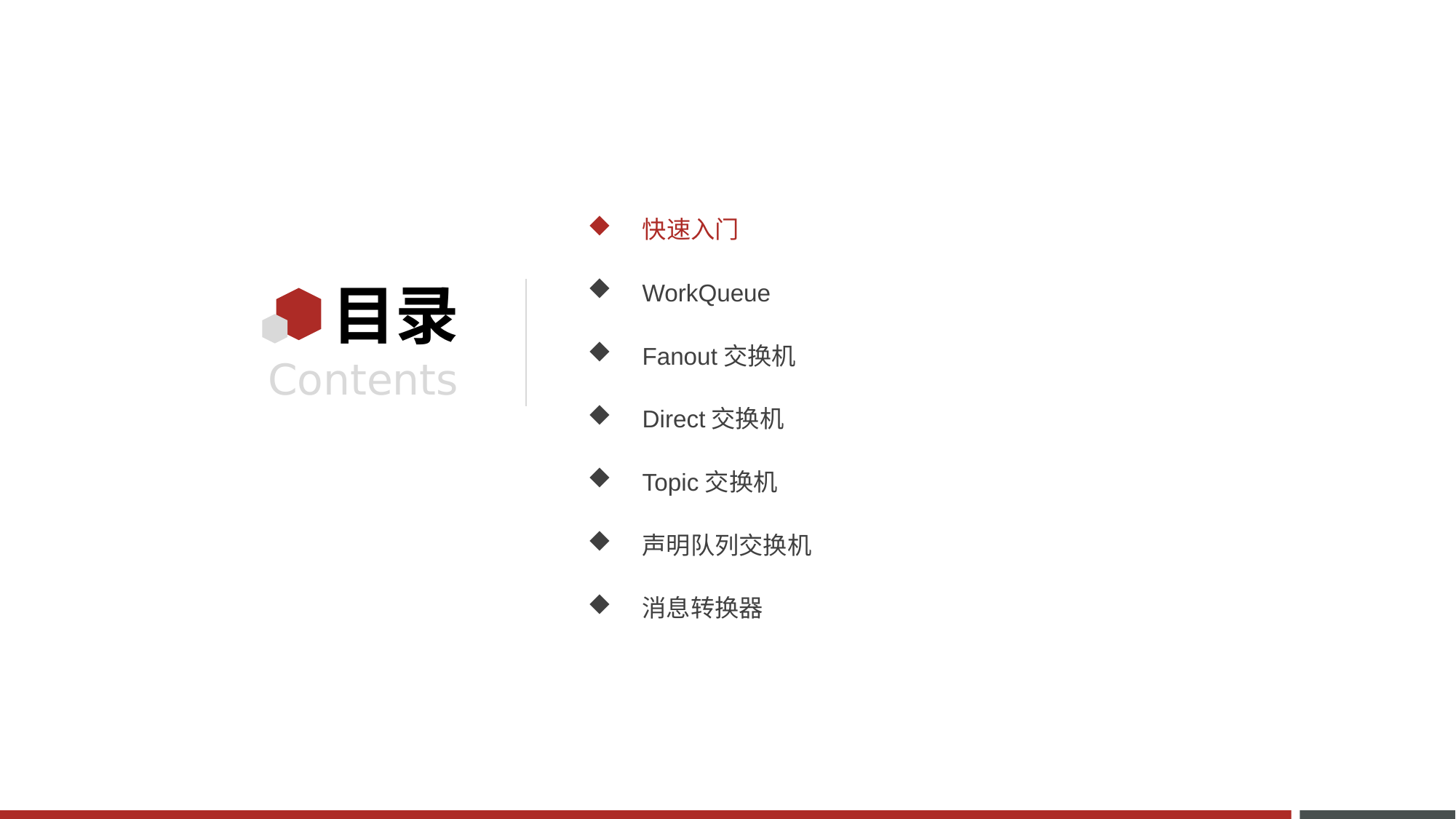

快速入门
WorkQueue
Fanout交换机
Direct交换机
Topic交换机
声明队列交换机
消息转换器